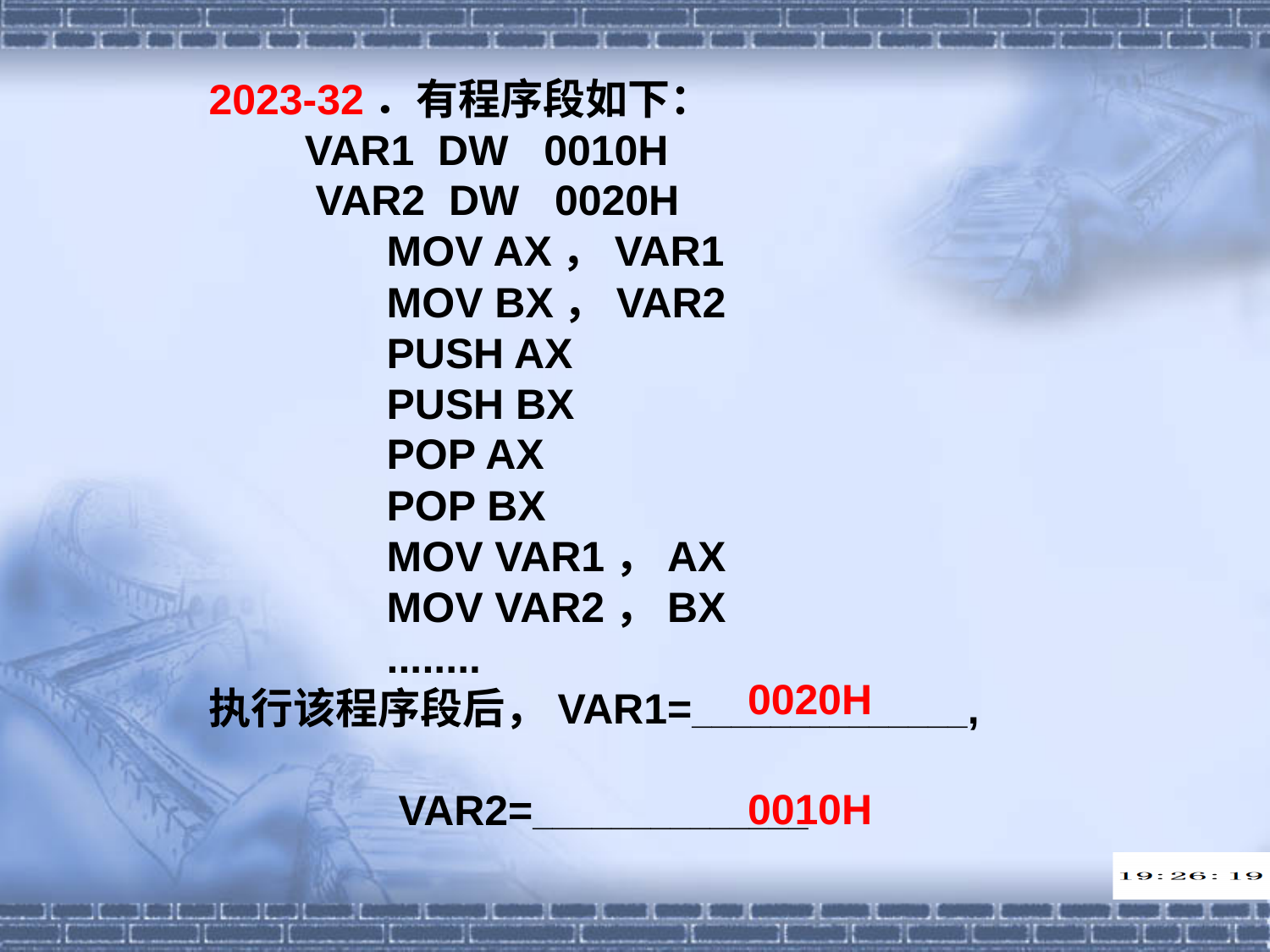

2023-32．有程序段如下：
         VAR1  DW   0010H
         VAR2  DW   0020H
               MOV AX，VAR1
               MOV BX，VAR2
               PUSH AX
               PUSH BX
               POP AX
               POP BX
               MOV VAR1，AX
               MOV VAR2，BX
               ........
执行该程序段后，VAR1=______________,

                VAR2=______________
0020H
0010H
72